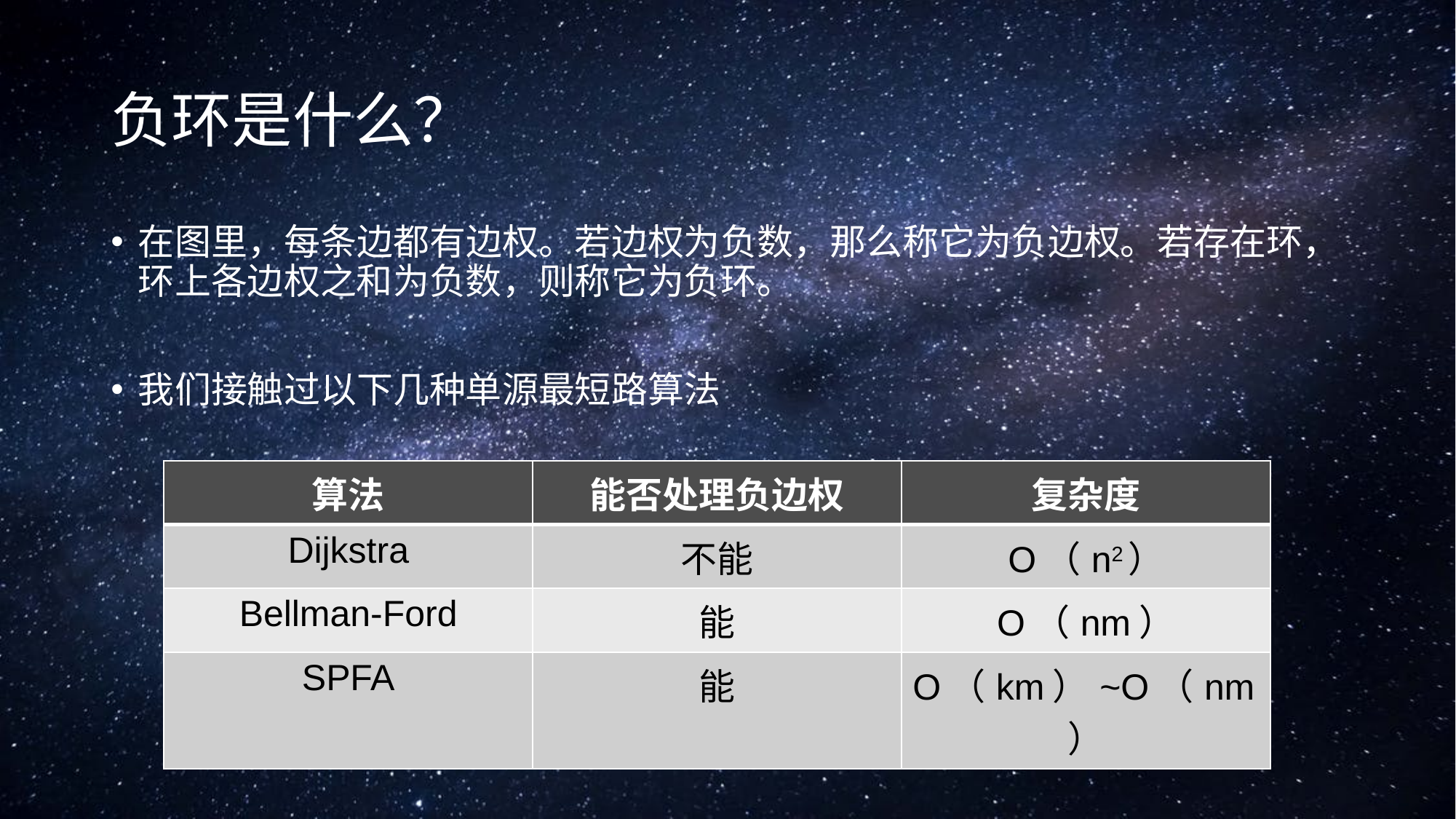

# 负环是什么？
在图里，每条边都有边权。若边权为负数，那么称它为负边权。若存在环，环上各边权之和为负数，则称它为负环。

我们接触过以下几种单源最短路算法

| 算法 | 能否处理负边权 | 复杂度 |
| --- | --- | --- |
| Dijkstra | 不能 | O（n2） |
| Bellman-Ford | 能 | O（nm） |
| SPFA | 能 | O（km）~O（nm） |